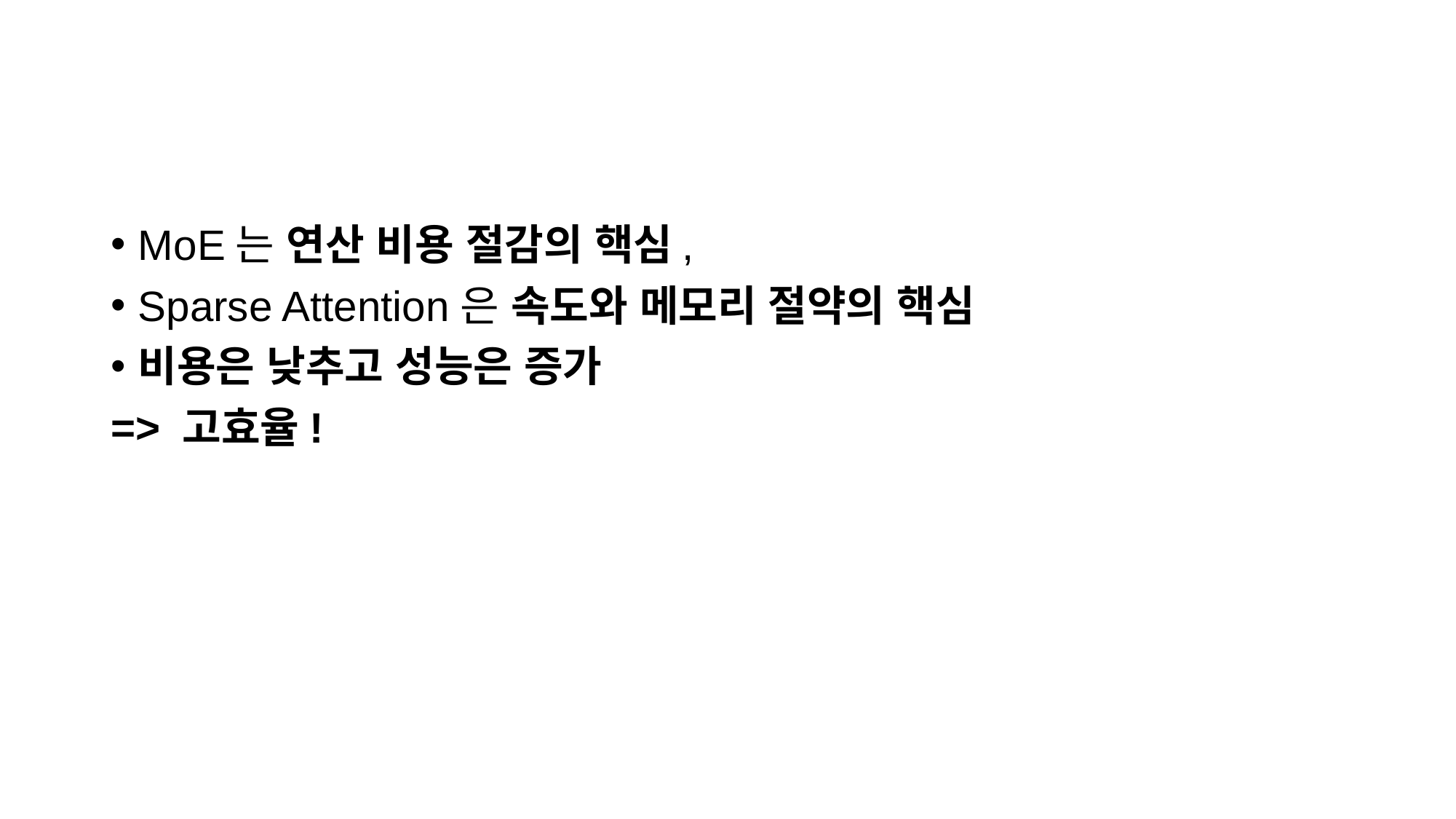

MoE는 연산 비용 절감의 핵심,
Sparse Attention은 속도와 메모리 절약의 핵심
비용은 낮추고 성능은 증가
=> 고효율!